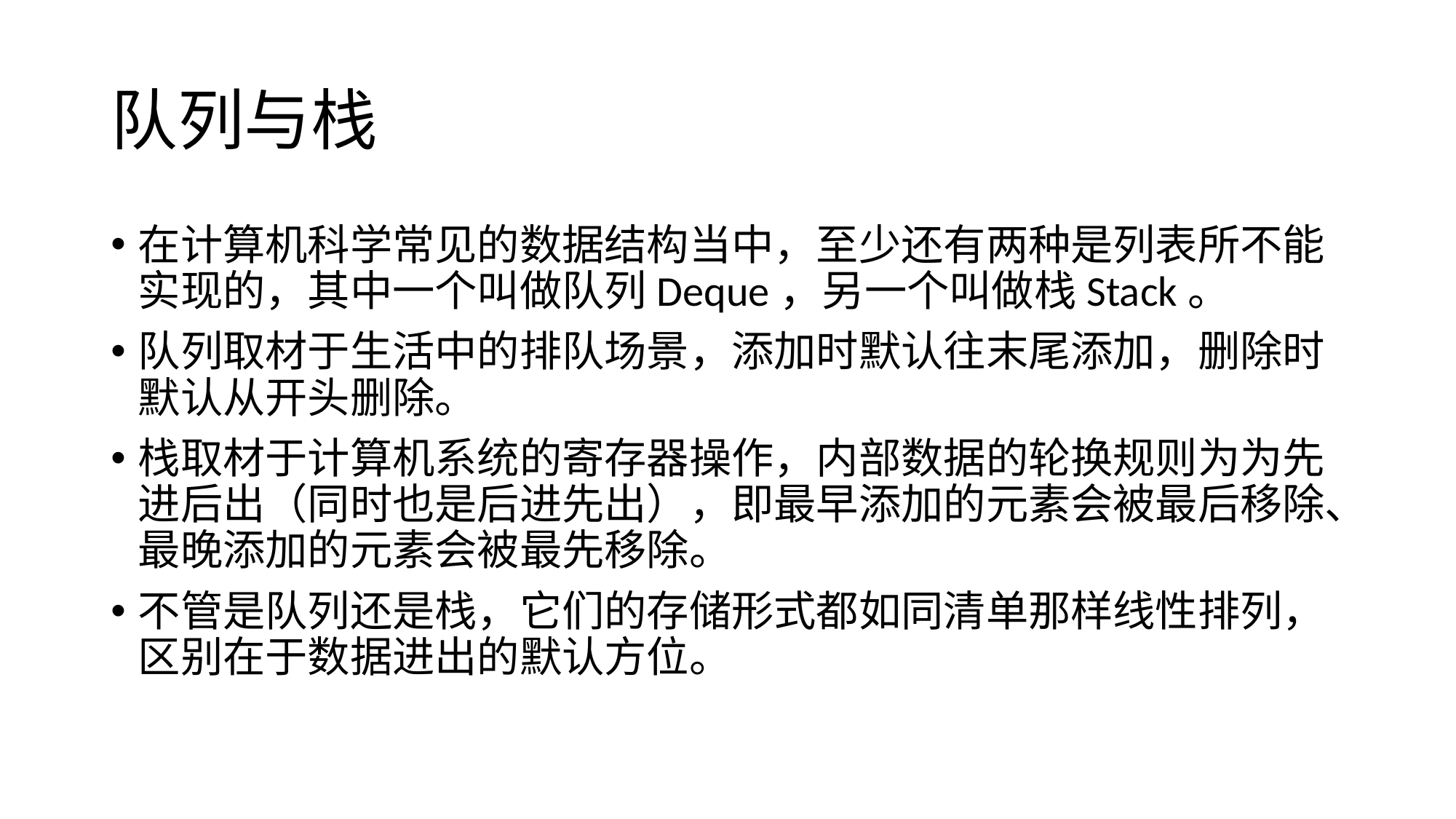

# 队列与栈
在计算机科学常见的数据结构当中，至少还有两种是列表所不能实现的，其中一个叫做队列Deque，另一个叫做栈Stack。
队列取材于生活中的排队场景，添加时默认往末尾添加，删除时默认从开头删除。
栈取材于计算机系统的寄存器操作，内部数据的轮换规则为为先进后出（同时也是后进先出），即最早添加的元素会被最后移除、最晚添加的元素会被最先移除。
不管是队列还是栈，它们的存储形式都如同清单那样线性排列，区别在于数据进出的默认方位。